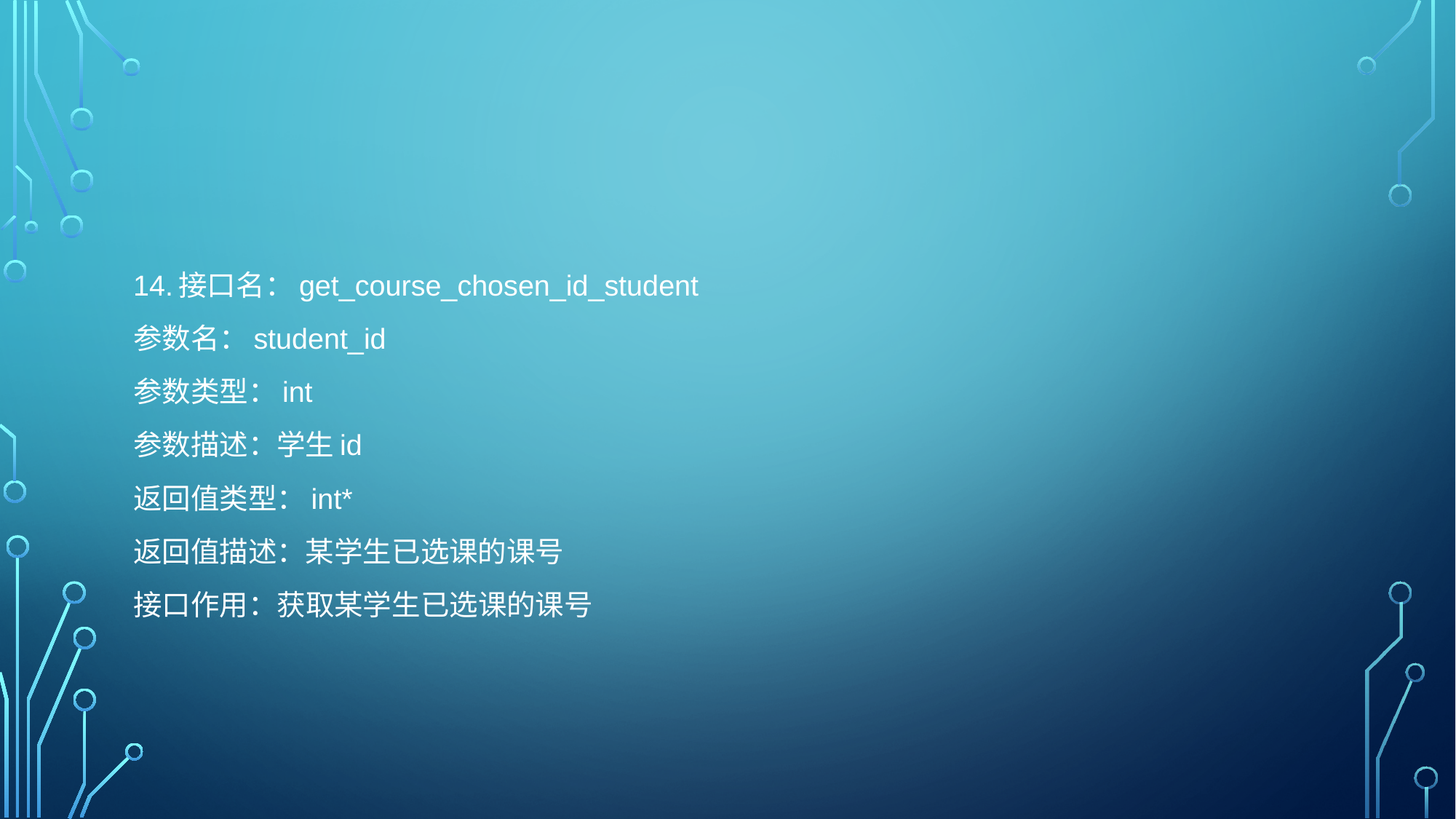

#

14.接口名：get_course_chosen_id_student
参数名：student_id
参数类型：int
参数描述：学生id
返回值类型：int*
返回值描述：某学生已选课的课号
接口作用：获取某学生已选课的课号